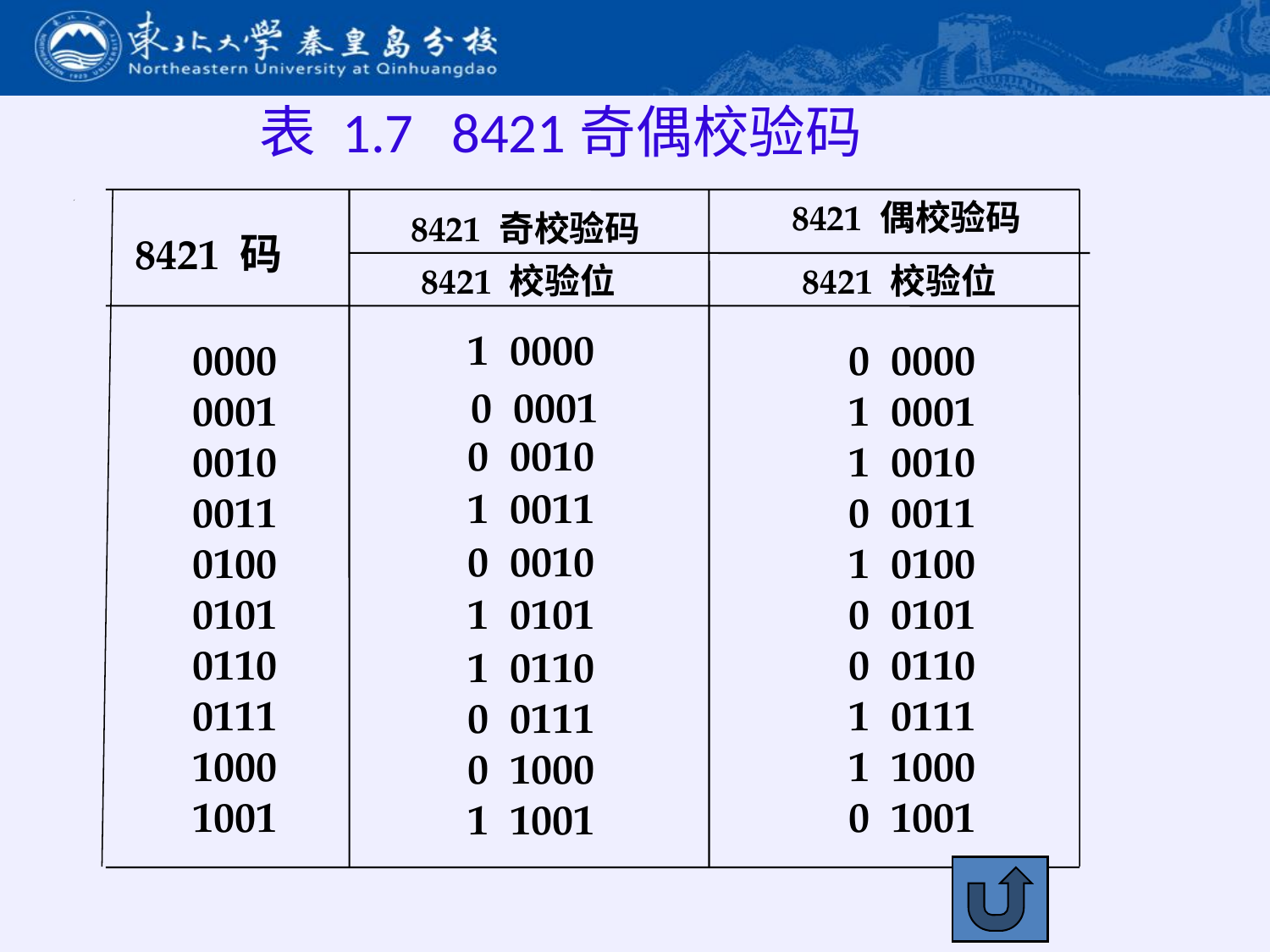

# 表 1.7   8421奇偶校验码
8421 偶校验码
8421 奇校验码
8421 码
8421 校验位
8421 校验位

1  0000
0  0001
0  0010
1  0011
0  0010
1  0101
1  0110
0  0111
0  1000
1  1001
0000
0001
0010
0011
0100
0101
0110
0111
1000
1001
0  0000
1  0001
1  0010
0  0011
1  0100
0  0101
0  0110
1  0111
1  1000
0  1001